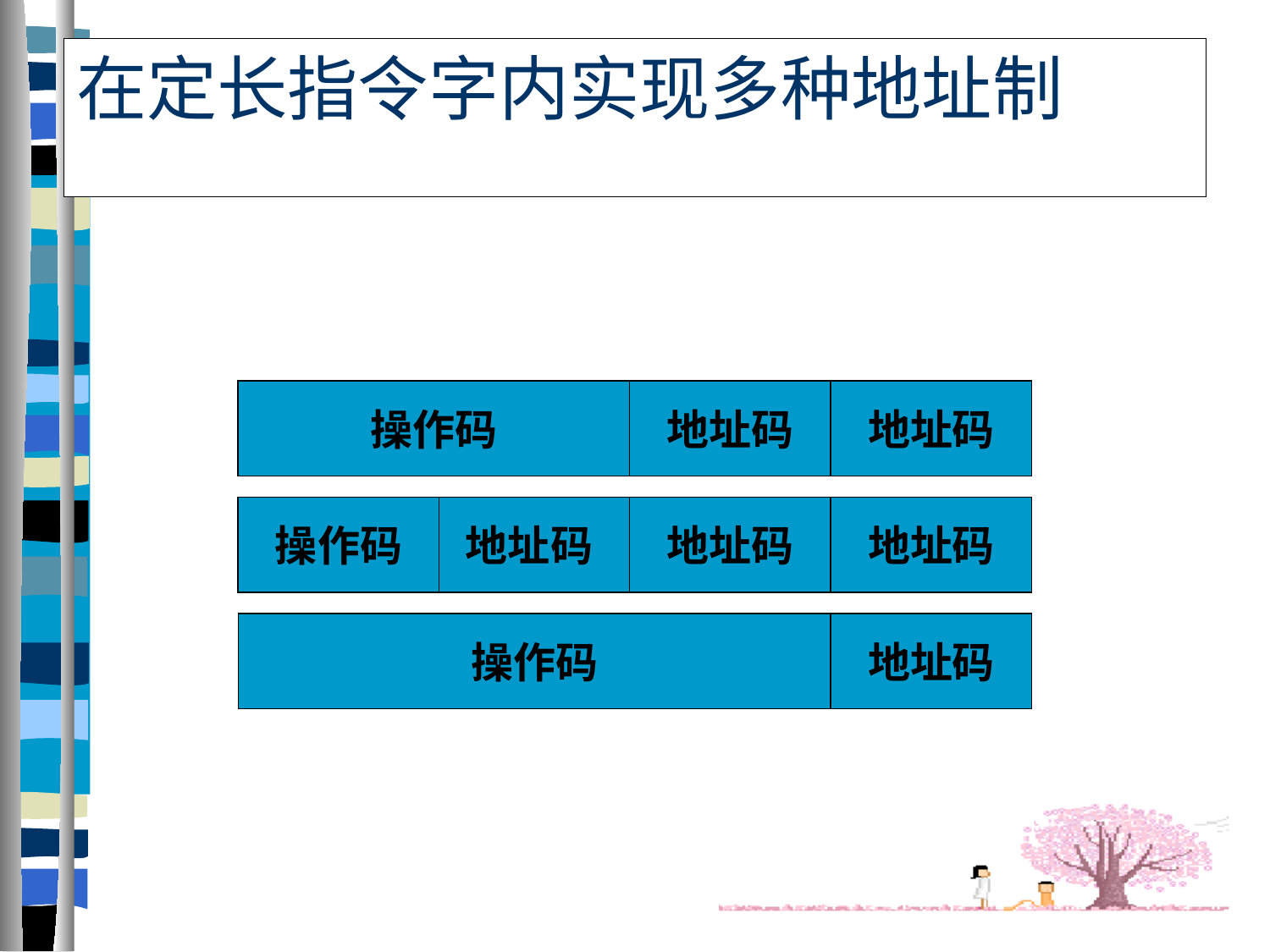

# 在定长指令字内实现多种地址制
操作码
地址码
地址码
操作码
地址码
地址码
地址码
操作码
地址码